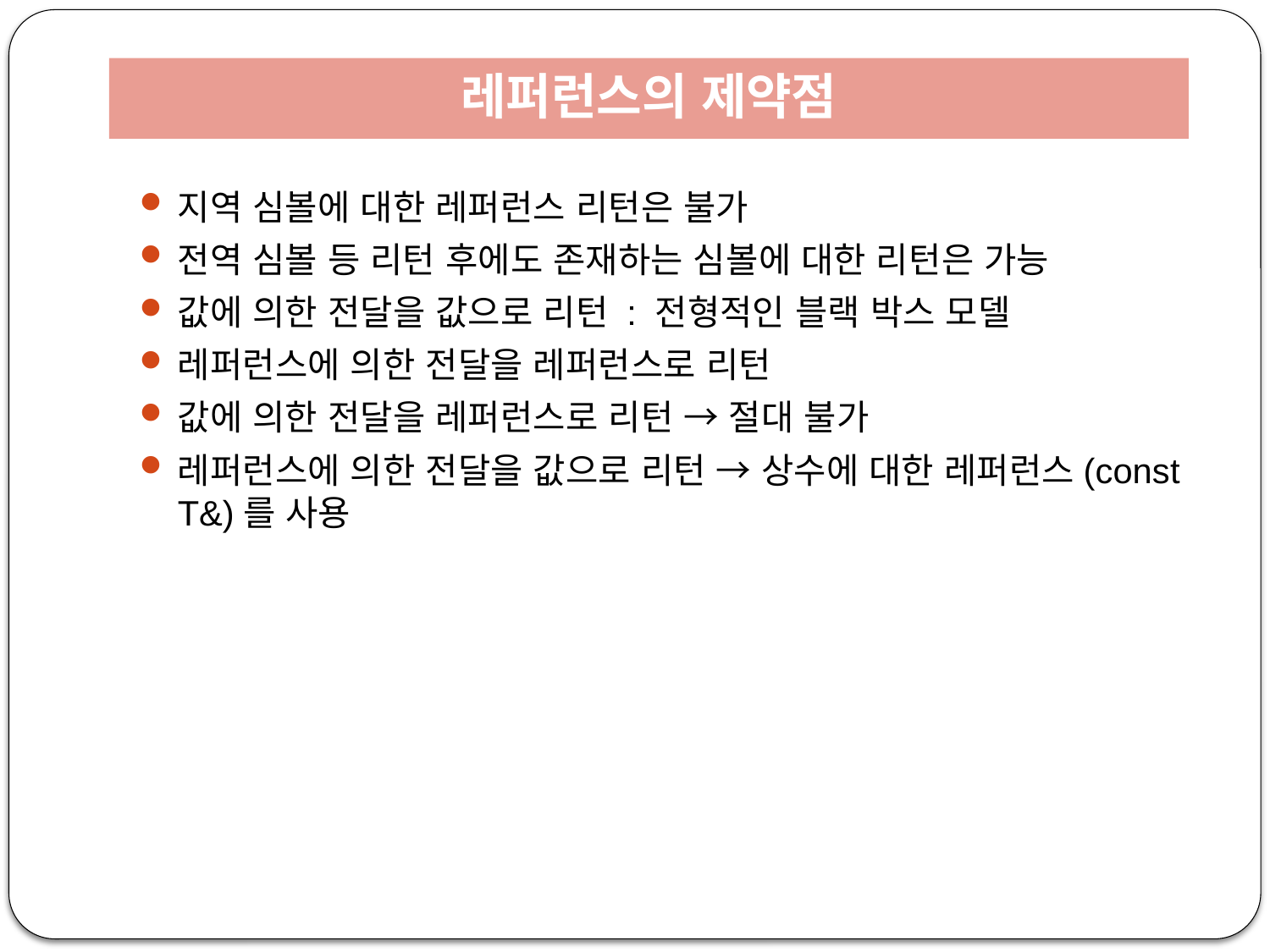

# 레퍼런스의 제약점
지역 심볼에 대한 레퍼런스 리턴은 불가
전역 심볼 등 리턴 후에도 존재하는 심볼에 대한 리턴은 가능
값에 의한 전달을 값으로 리턴 : 전형적인 블랙 박스 모델
레퍼런스에 의한 전달을 레퍼런스로 리턴
값에 의한 전달을 레퍼런스로 리턴 → 절대 불가
레퍼런스에 의한 전달을 값으로 리턴 → 상수에 대한 레퍼런스(const T&)를 사용